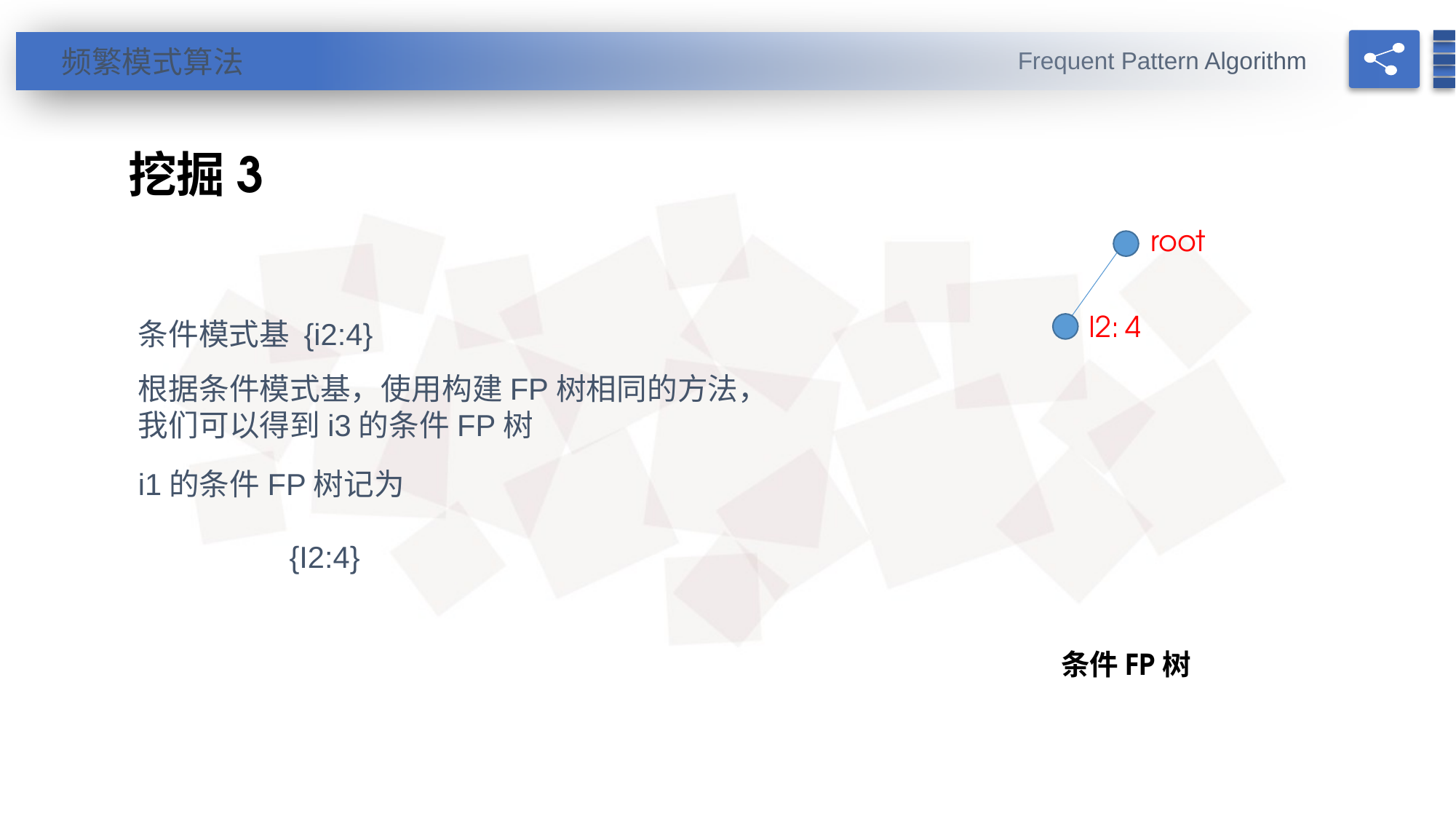

Frequent Pattern Algorithm
    频繁模式算法
挖掘3
root

4
I2:
条件模式基 {i2:4}

根据条件模式基，使用构建FP树相同的方法，我们可以得到i3的条件FP树
i1的条件FP树记为

	     {I2:4}

条件FP树